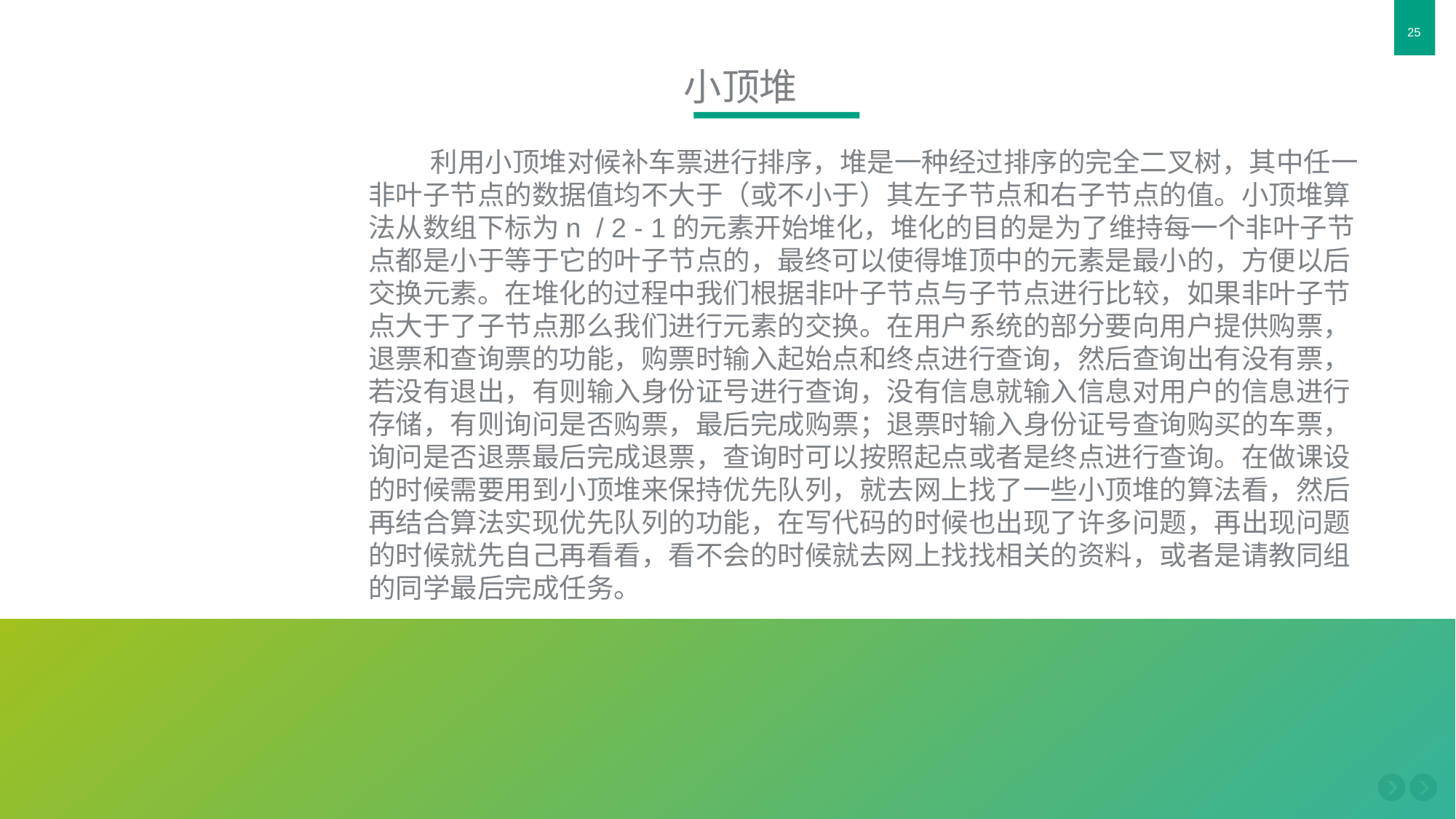

# 小顶堆

         利用小顶堆对候补车票进行排序，堆是一种经过排序的完全二叉树，其中任一非叶子节点的数据值均不大于（或不小于）其左子节点和右子节点的值。小顶堆算法从数组下标为n  / 2 - 1的元素开始堆化，堆化的目的是为了维持每一个非叶子节点都是小于等于它的叶子节点的，最终可以使得堆顶中的元素是最小的，方便以后交换元素。在堆化的过程中我们根据非叶子节点与子节点进行比较，如果非叶子节点大于了子节点那么我们进行元素的交换。在用户系统的部分要向用户提供购票，退票和查询票的功能，购票时输入起始点和终点进行查询，然后查询出有没有票，若没有退出，有则输入身份证号进行查询，没有信息就输入信息对用户的信息进行存储，有则询问是否购票，最后完成购票；退票时输入身份证号查询购买的车票，询问是否退票最后完成退票，查询时可以按照起点或者是终点进行查询。在做课设的时候需要用到小顶堆来保持优先队列，就去网上找了一些小顶堆的算法看，然后再结合算法实现优先队列的功能，在写代码的时候也出现了许多问题，再出现问题的时候就先自己再看看，看不会的时候就去网上找找相关的资料，或者是请教同组的同学最后完成任务。
总结